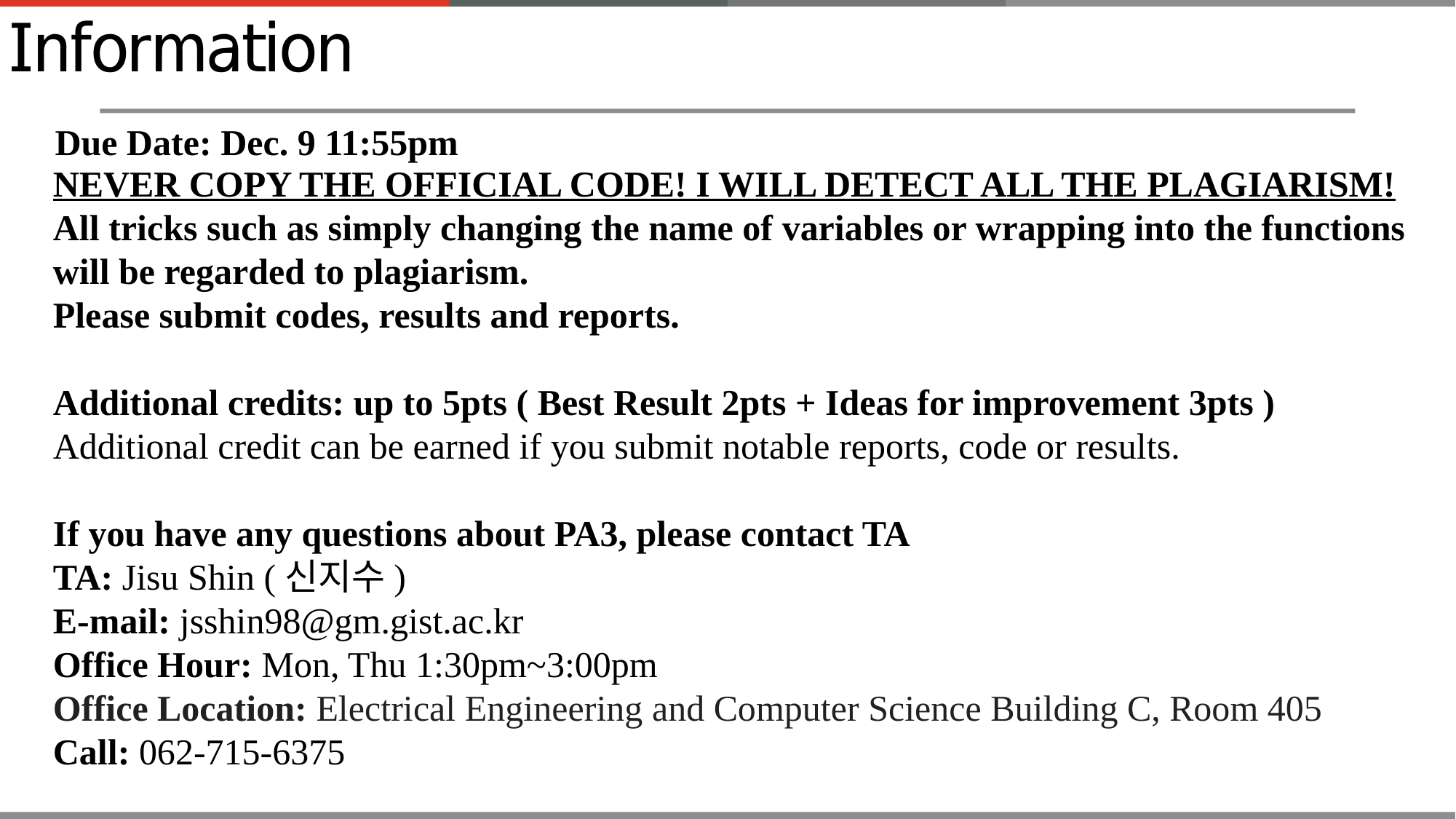

Information
Due Date: Dec. 9 11:55pm
NEVER COPY THE OFFICIAL CODE! I WILL DETECT ALL THE PLAGIARISM! All tricks such as simply changing the name of variables or wrapping into the functions will be regarded to plagiarism.
Please submit codes, results and reports.

Additional credits: up to 5pts ( Best Result 2pts + Ideas for improvement 3pts )
Additional credit can be earned if you submit notable reports, code or results.

If you have any questions about PA3, please contact TA
TA: Jisu Shin (신지수)
E-mail: jsshin98@gm.gist.ac.kr
Office Hour: Mon, Thu 1:30pm~3:00pm
Office Location: Electrical Engineering and Computer Science Building C, Room 405
Call: 062-715-6375